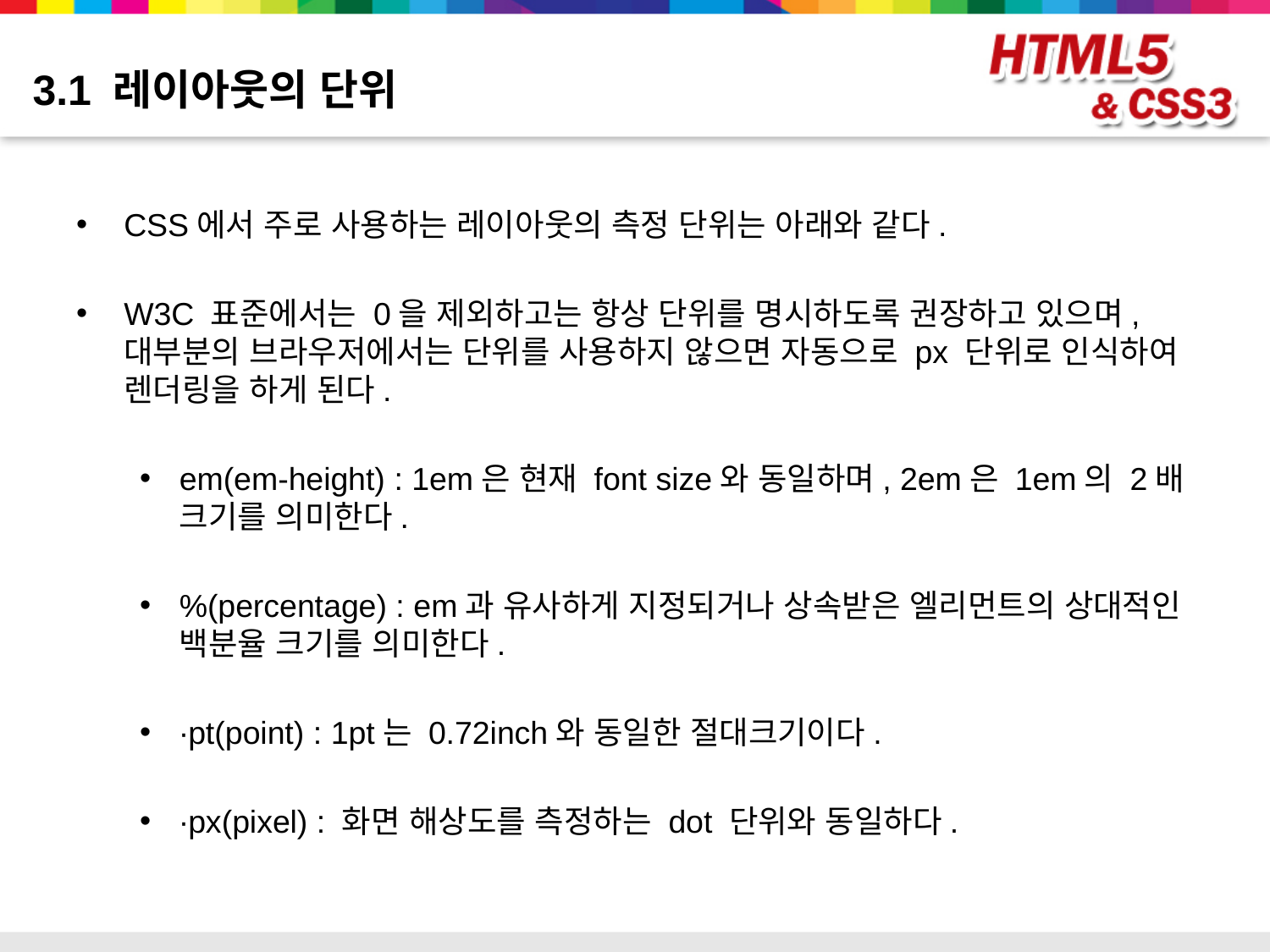

# 3.1 레이아웃의 단위
CSS에서 주로 사용하는 레이아웃의 측정 단위는 아래와 같다.

W3C 표준에서는 0을 제외하고는 항상 단위를 명시하도록 권장하고 있으며, 대부분의 브라우저에서는 단위를 사용하지 않으면 자동으로 px 단위로 인식하여 렌더링을 하게 된다.

em(em-height) : 1em은 현재 font size와 동일하며, 2em은 1em의 2배 크기를 의미한다.

%(percentage) : em과 유사하게 지정되거나 상속받은 엘리먼트의 상대적인 백분율 크기를 의미한다.

∙pt(point) : 1pt는 0.72inch와 동일한 절대크기이다.

∙px(pixel) : 화면 해상도를 측정하는 dot 단위와 동일하다.